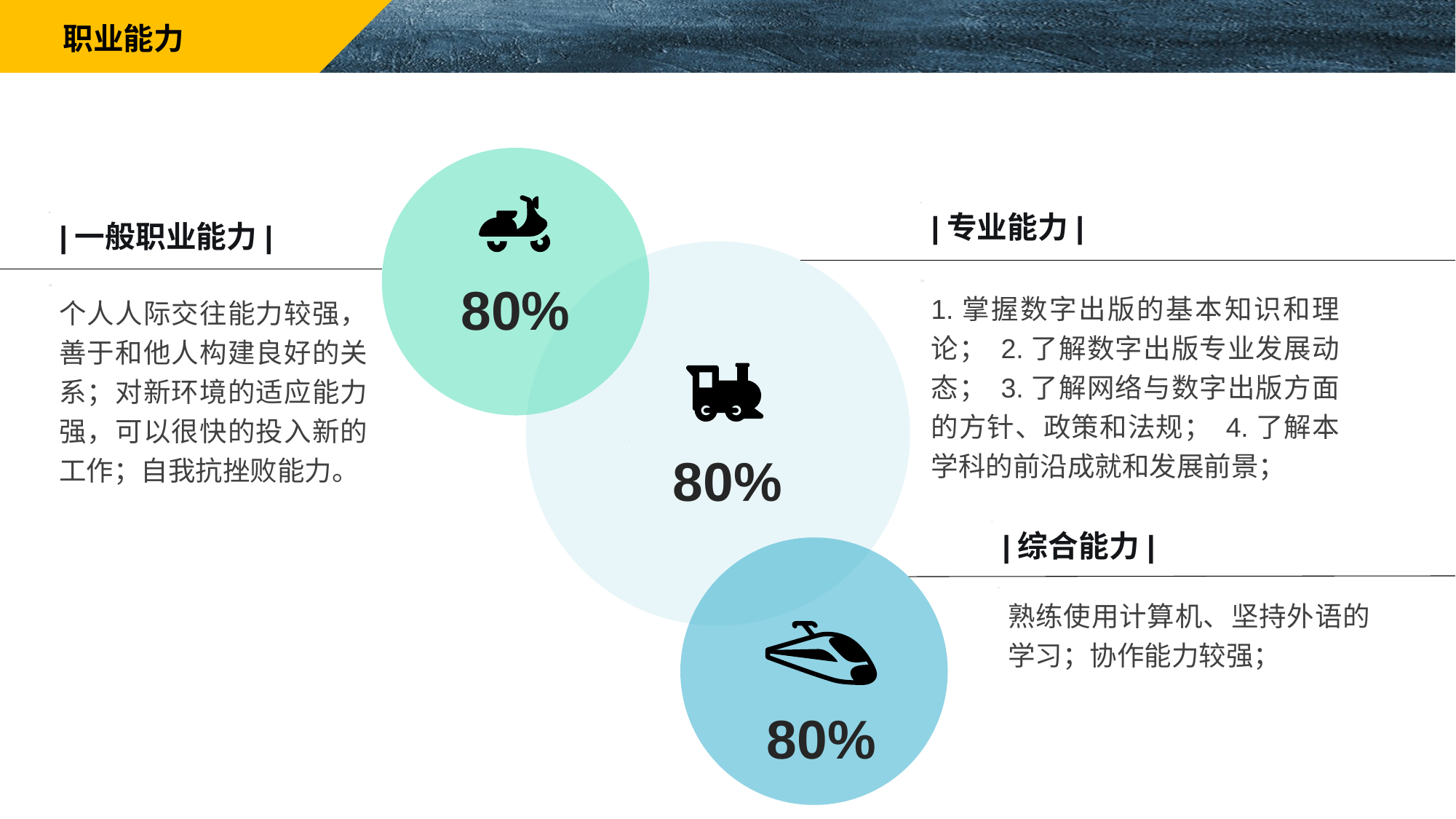

职业能力

|专业能力|
|一般职业能力|

80%
1.掌握数字出版的基本知识和理论； 2.了解数字出版专业发展动态； 3.了解网络与数字出版方面的方针、政策和法规； 4.了解本学科的前沿成就和发展前景；
个人人际交往能力较强，善于和他人构建良好的关系；对新环境的适应能力强，可以很快的投入新的工作；自我抗挫败能力。

80%
|综合能力|

熟练使用计算机、坚持外语的学习；协作能力较强；

80%